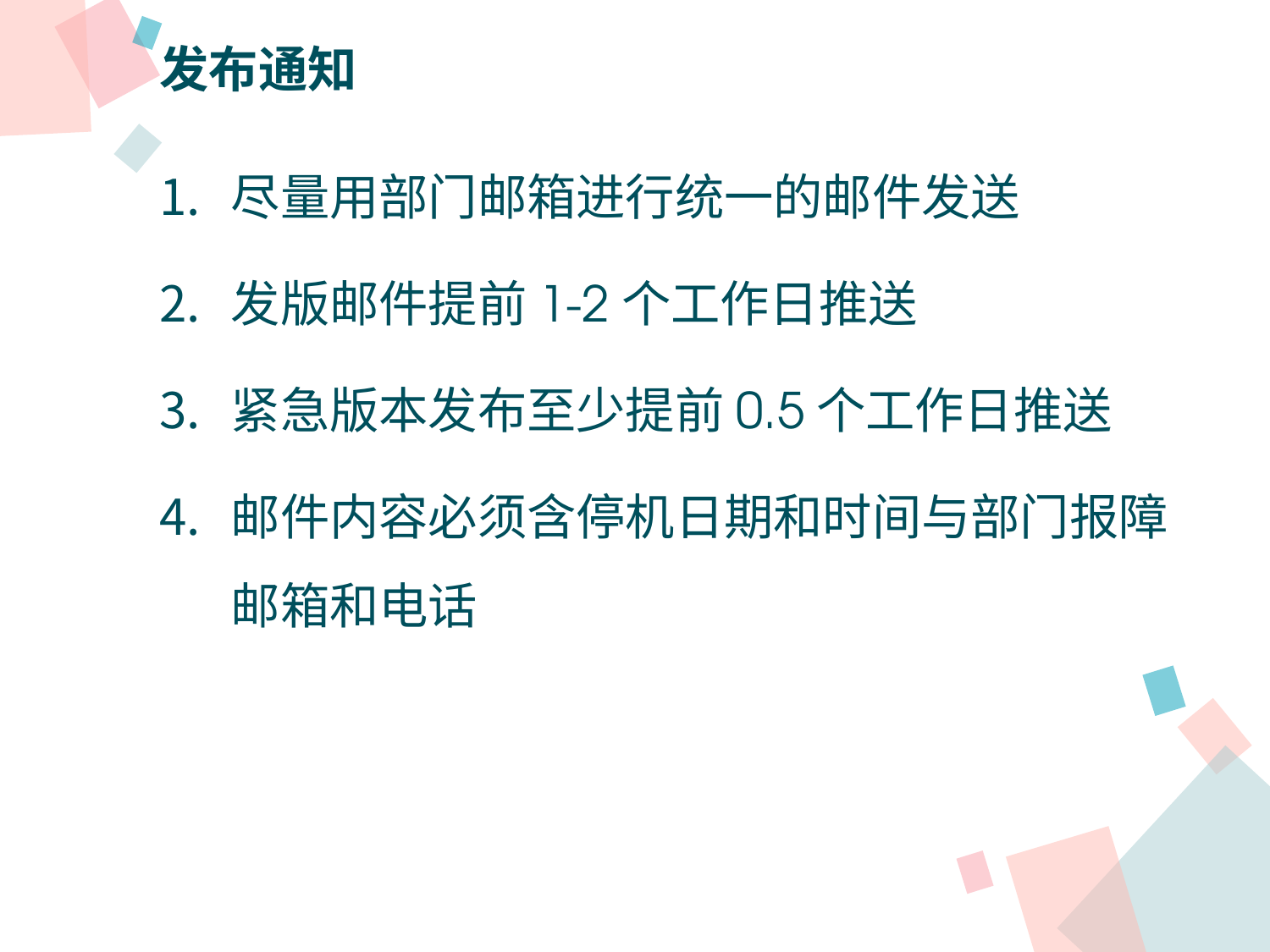

发布通知
尽量用部门邮箱进行统一的邮件发送
发版邮件提前1-2个工作日推送
紧急版本发布至少提前0.5个工作日推送
邮件内容必须含停机日期和时间与部门报障邮箱和电话